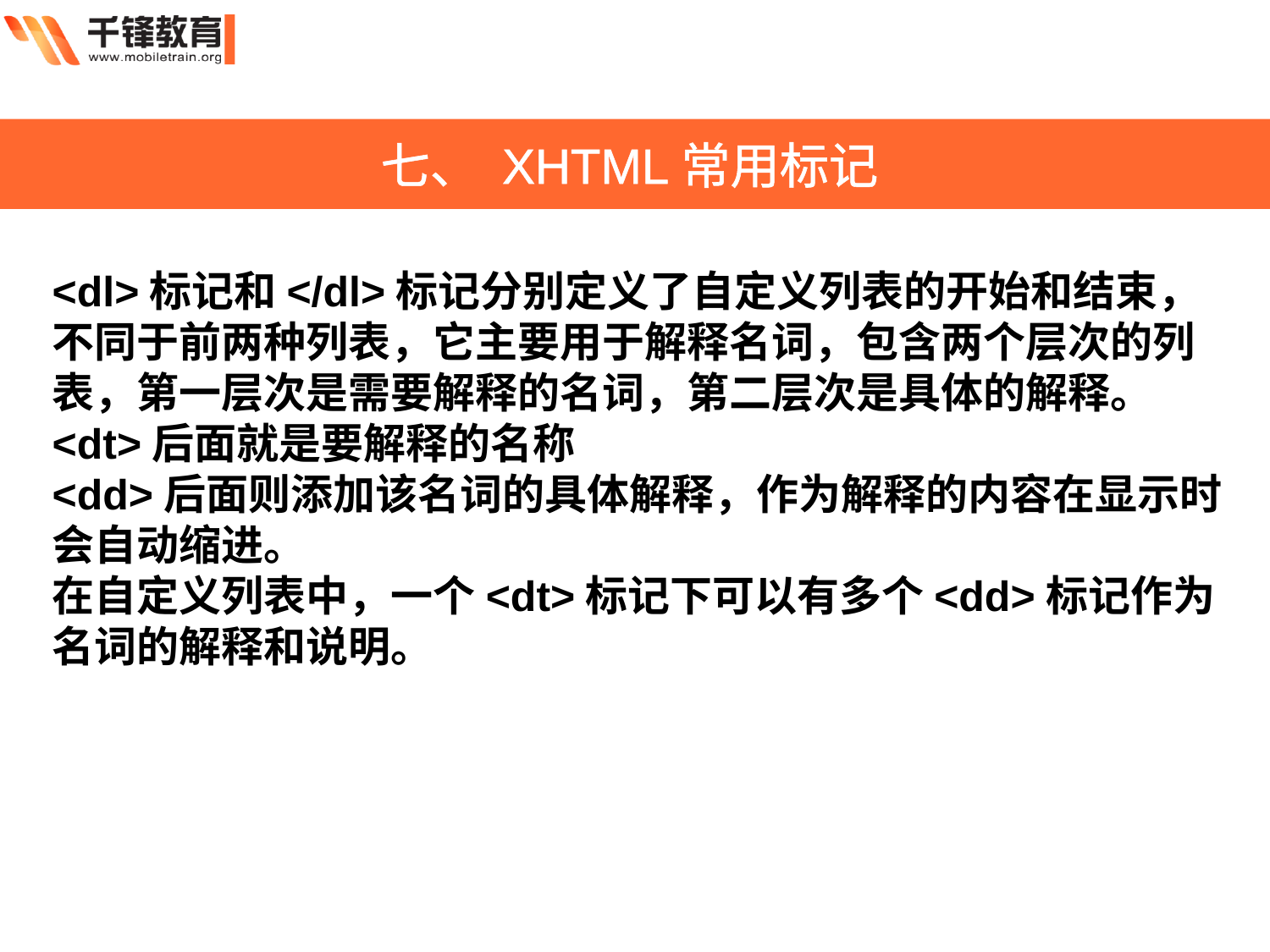

七、 XHTML常用标记
<dl>标记和</dl>标记分别定义了自定义列表的开始和结束，不同于前两种列表，它主要用于解释名词，包含两个层次的列表，第一层次是需要解释的名词，第二层次是具体的解释。
<dt>后面就是要解释的名称
<dd>后面则添加该名词的具体解释，作为解释的内容在显示时会自动缩进。
在自定义列表中，一个<dt>标记下可以有多个<dd>标记作为名词的解释和说明。